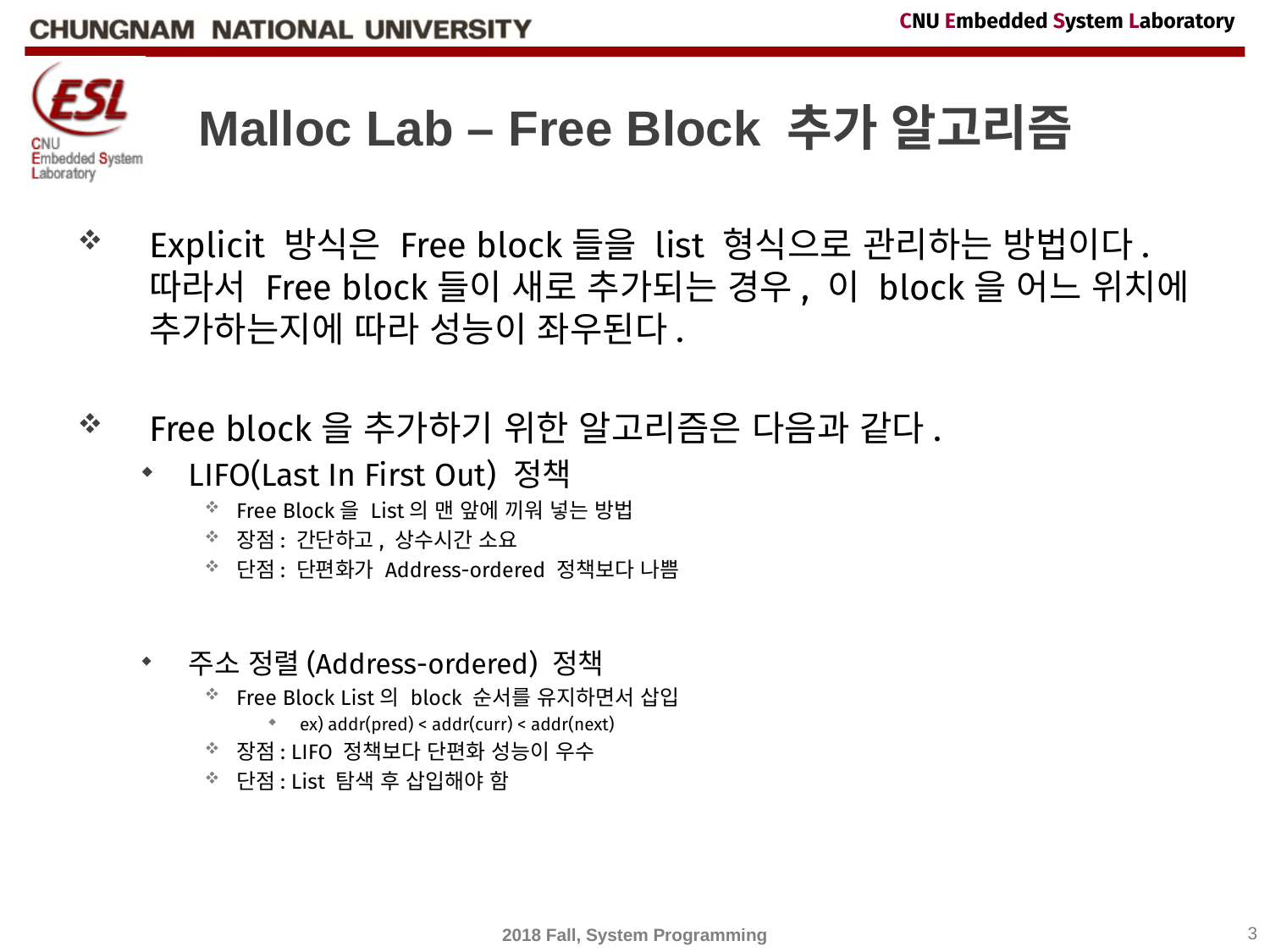

# Malloc Lab – Free Block 추가 알고리즘
Explicit 방식은 Free block들을 list 형식으로 관리하는 방법이다. 따라서 Free block들이 새로 추가되는 경우, 이 block을 어느 위치에 추가하는지에 따라 성능이 좌우된다.

Free block을 추가하기 위한 알고리즘은 다음과 같다.
LIFO(Last In First Out) 정책
Free Block을 List의 맨 앞에 끼워 넣는 방법
장점: 간단하고, 상수시간 소요
단점: 단편화가 Address-ordered 정책보다 나쁨

주소 정렬(Address-ordered) 정책
Free Block List의 block 순서를 유지하면서 삽입
ex) addr(pred) < addr(curr) < addr(next)
장점: LIFO 정책보다 단편화 성능이 우수
단점: List 탐색 후 삽입해야 함
2018 Fall, System Programming
3